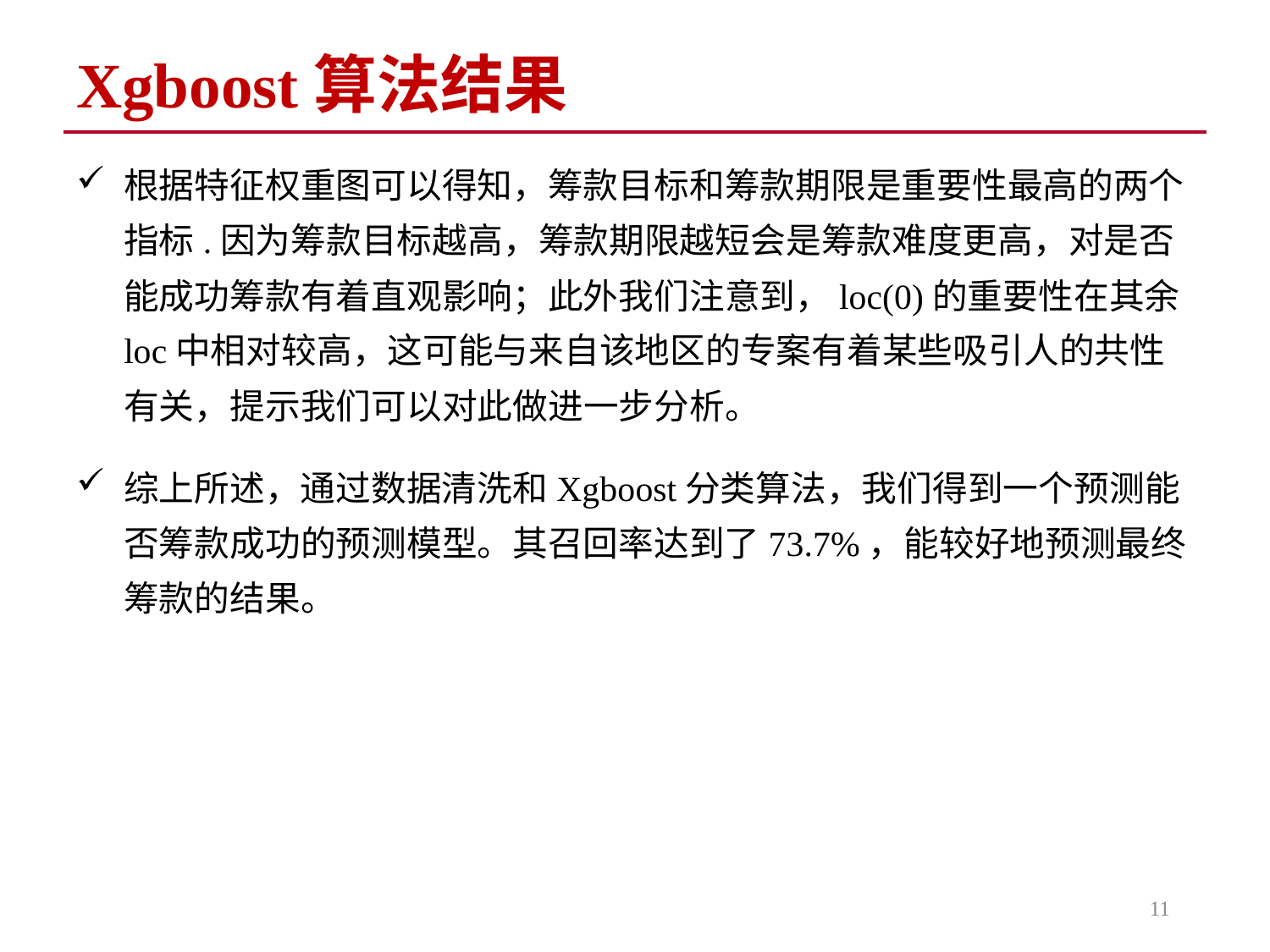

# Xgboost算法结果
根据特征权重图可以得知，筹款目标和筹款期限是重要性最高的两个指标.因为筹款目标越高，筹款期限越短会是筹款难度更高，对是否能成功筹款有着直观影响；此外我们注意到，loc(0)的重要性在其余loc中相对较高，这可能与来自该地区的专案有着某些吸引人的共性有关，提示我们可以对此做进一步分析。
综上所述，通过数据清洗和Xgboost分类算法，我们得到一个预测能否筹款成功的预测模型。其召回率达到了73.7%，能较好地预测最终筹款的结果。
11